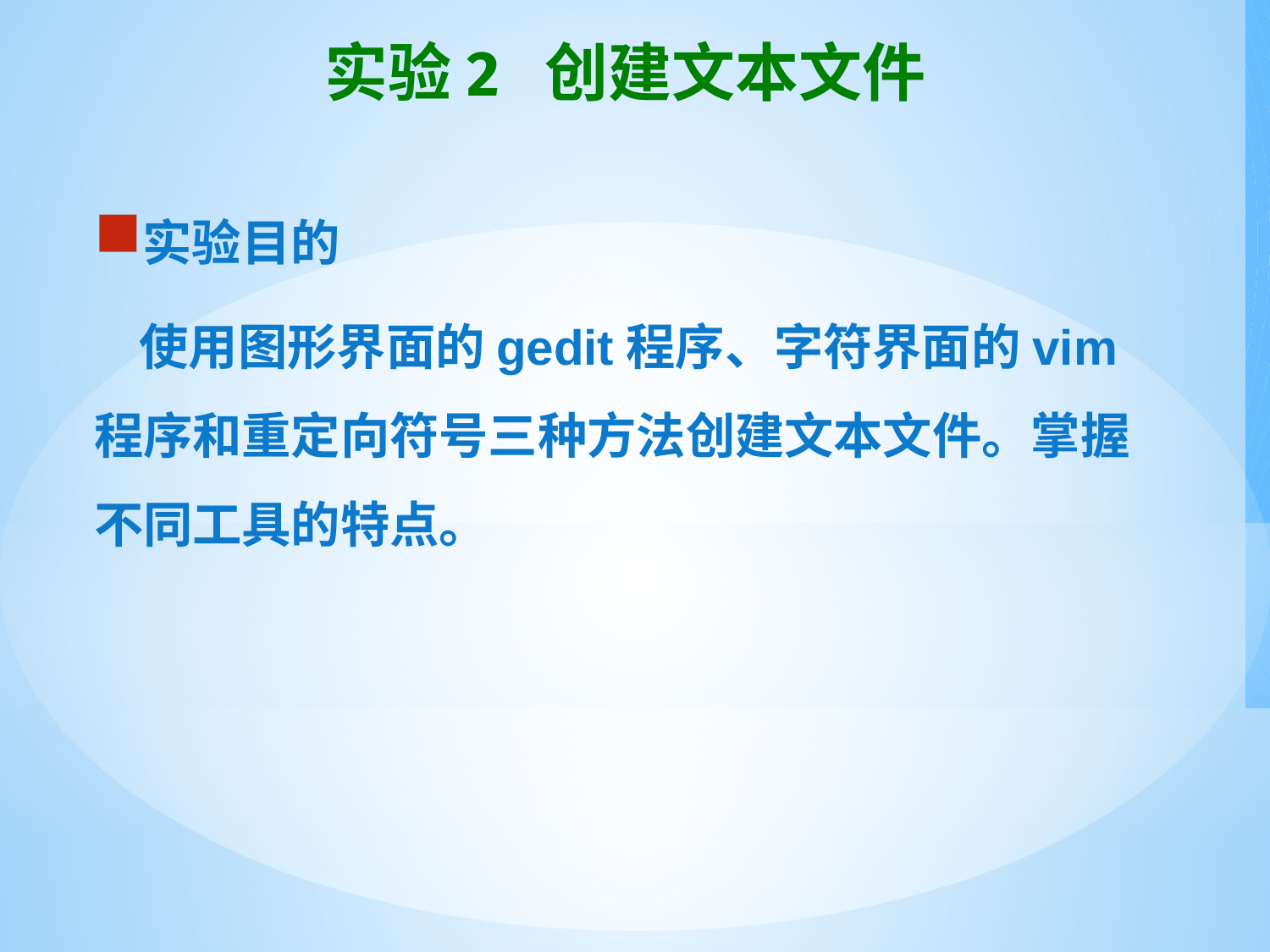

# 实验2  创建文本文件
实验目的
   使用图形界面的gedit程序、字符界面的vim程序和重定向符号三种方法创建文本文件。掌握不同工具的特点。